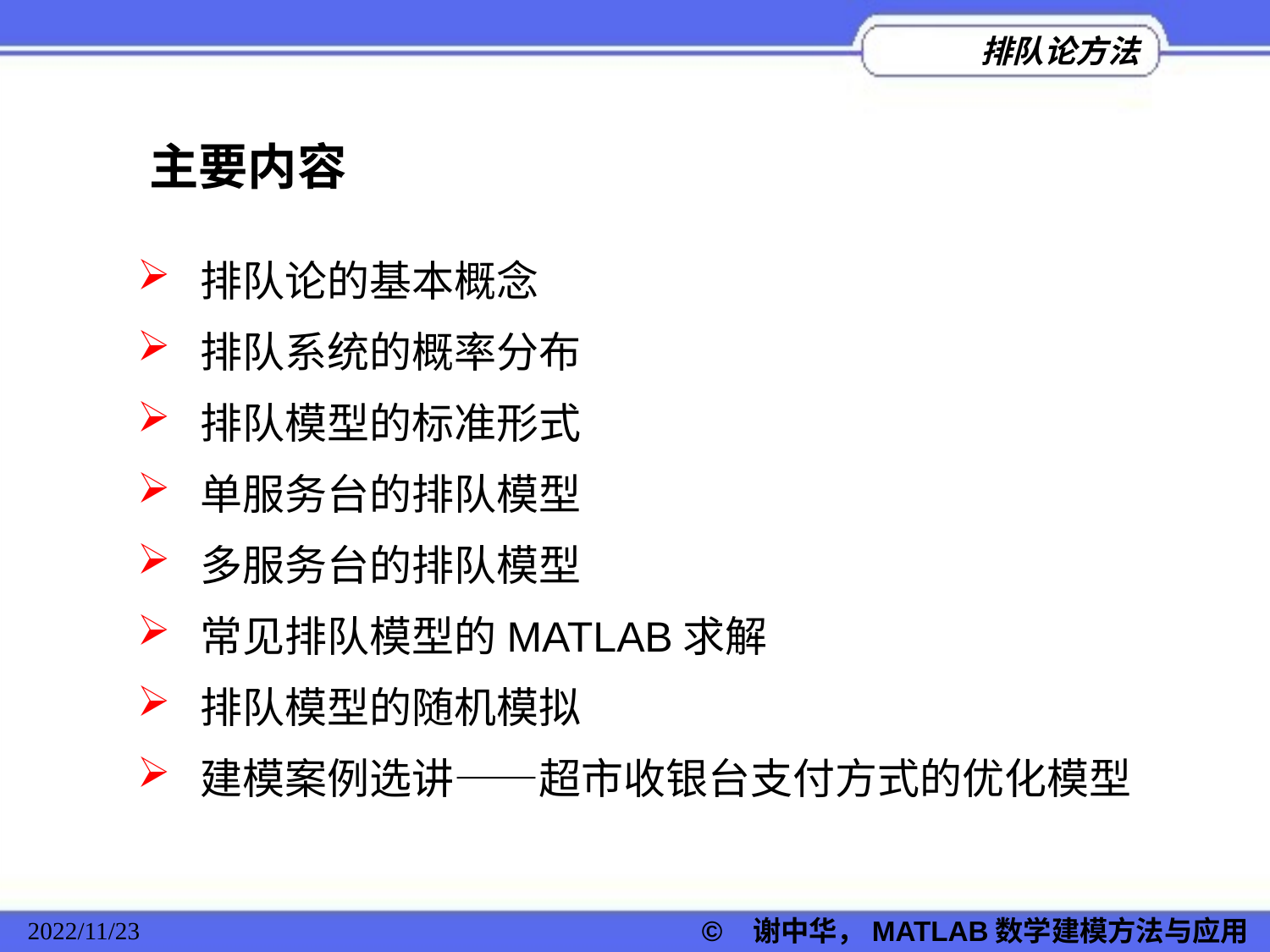

主要内容
  排队论的基本概念
  排队系统的概率分布
  排队模型的标准形式
  单服务台的排队模型
  多服务台的排队模型
  常见排队模型的MATLAB求解
  排队模型的随机模拟
  建模案例选讲——超市收银台支付方式的优化模型
2022/11/23
©   谢中华，MATLAB数学建模方法与应用